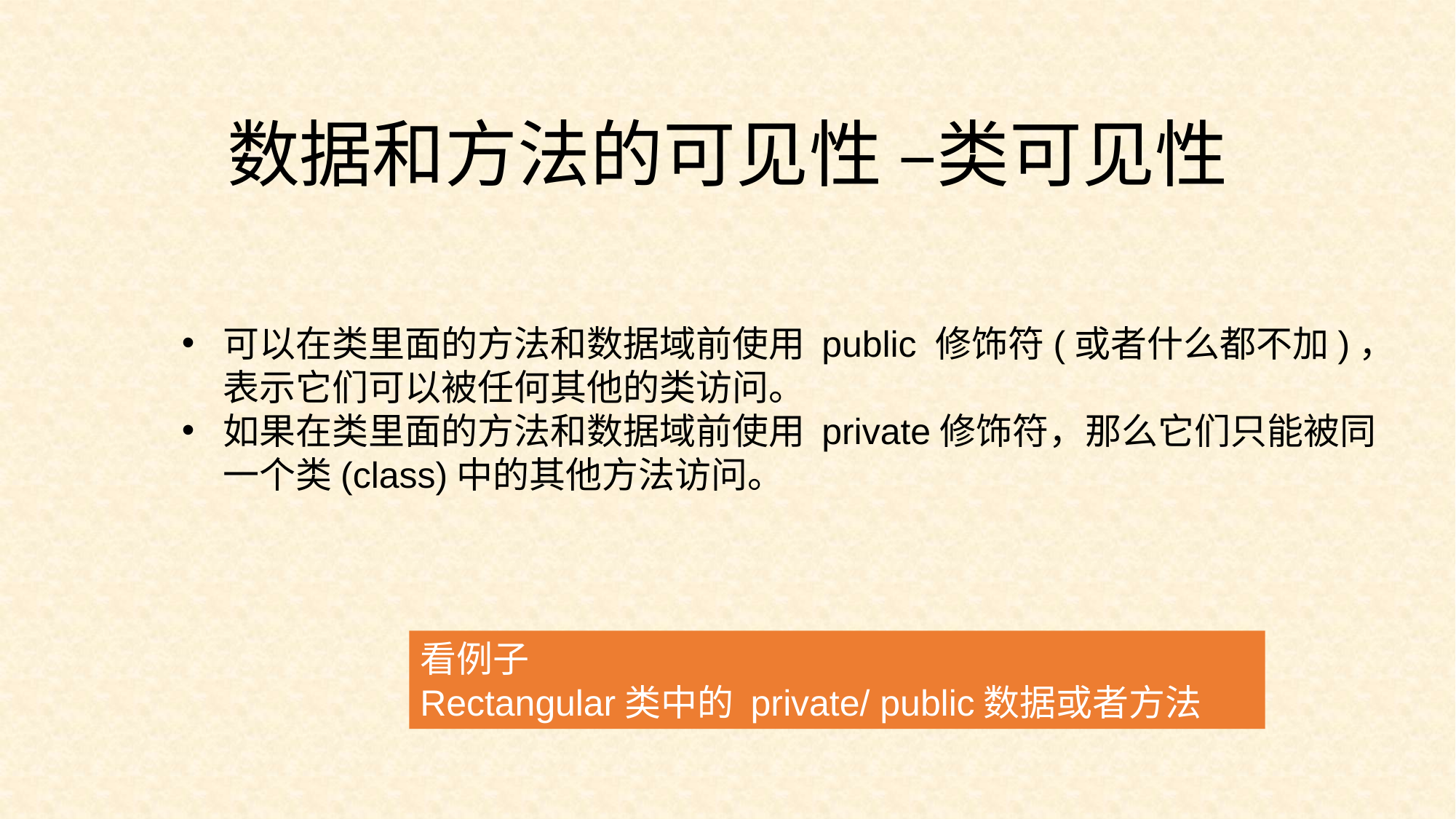

数据和方法的可见性 –类可见性
可以在类里面的方法和数据域前使用 public 修饰符(或者什么都不加)，表示它们可以被任何其他的类访问。
如果在类里面的方法和数据域前使用 private修饰符，那么它们只能被同一个类(class)中的其他方法访问。
看例子
Rectangular类中的 private/ public数据或者方法